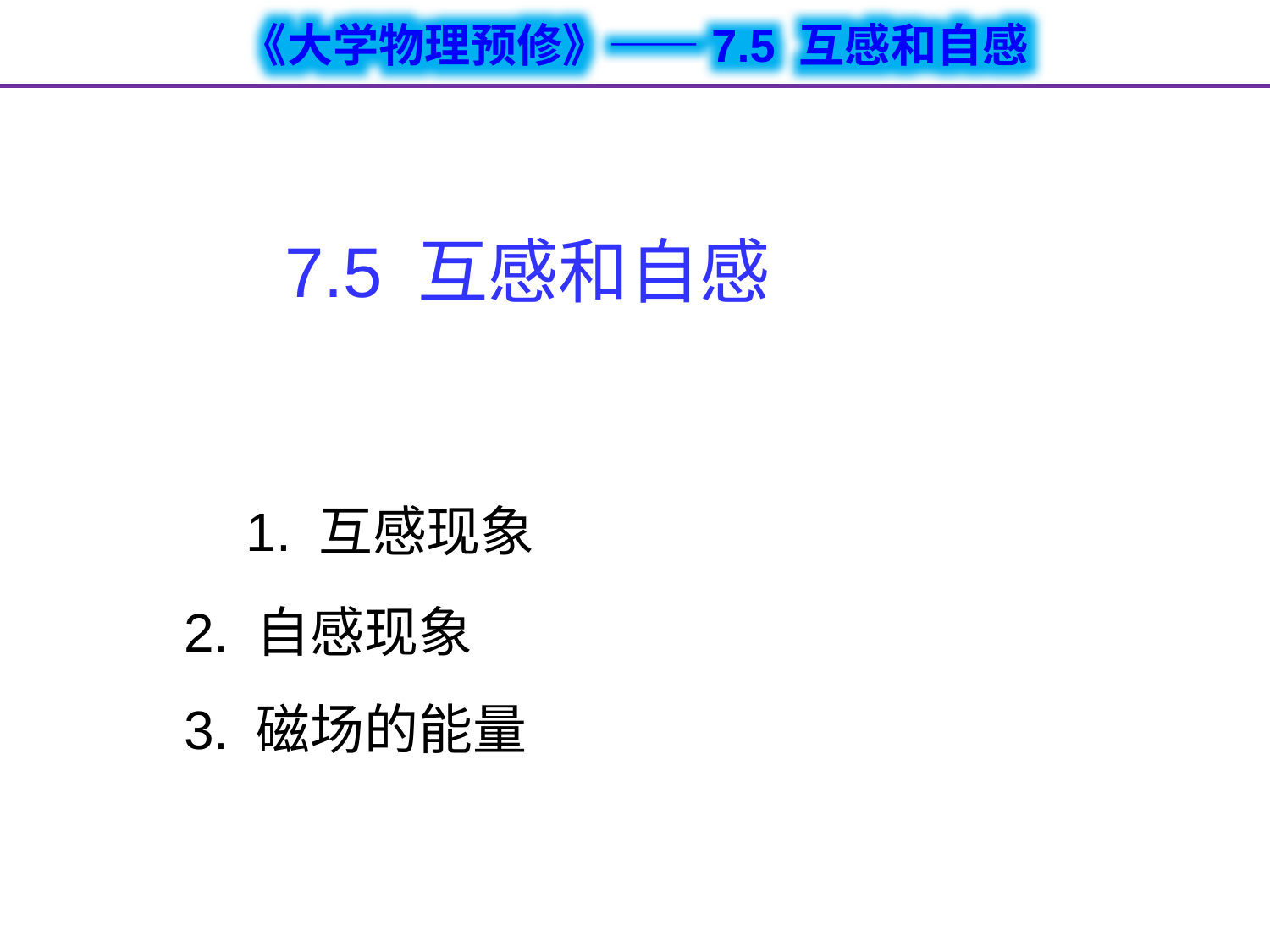

# 7.5 互感和自感 1. 互感现象 2. 自感现象 3. 磁场的能量